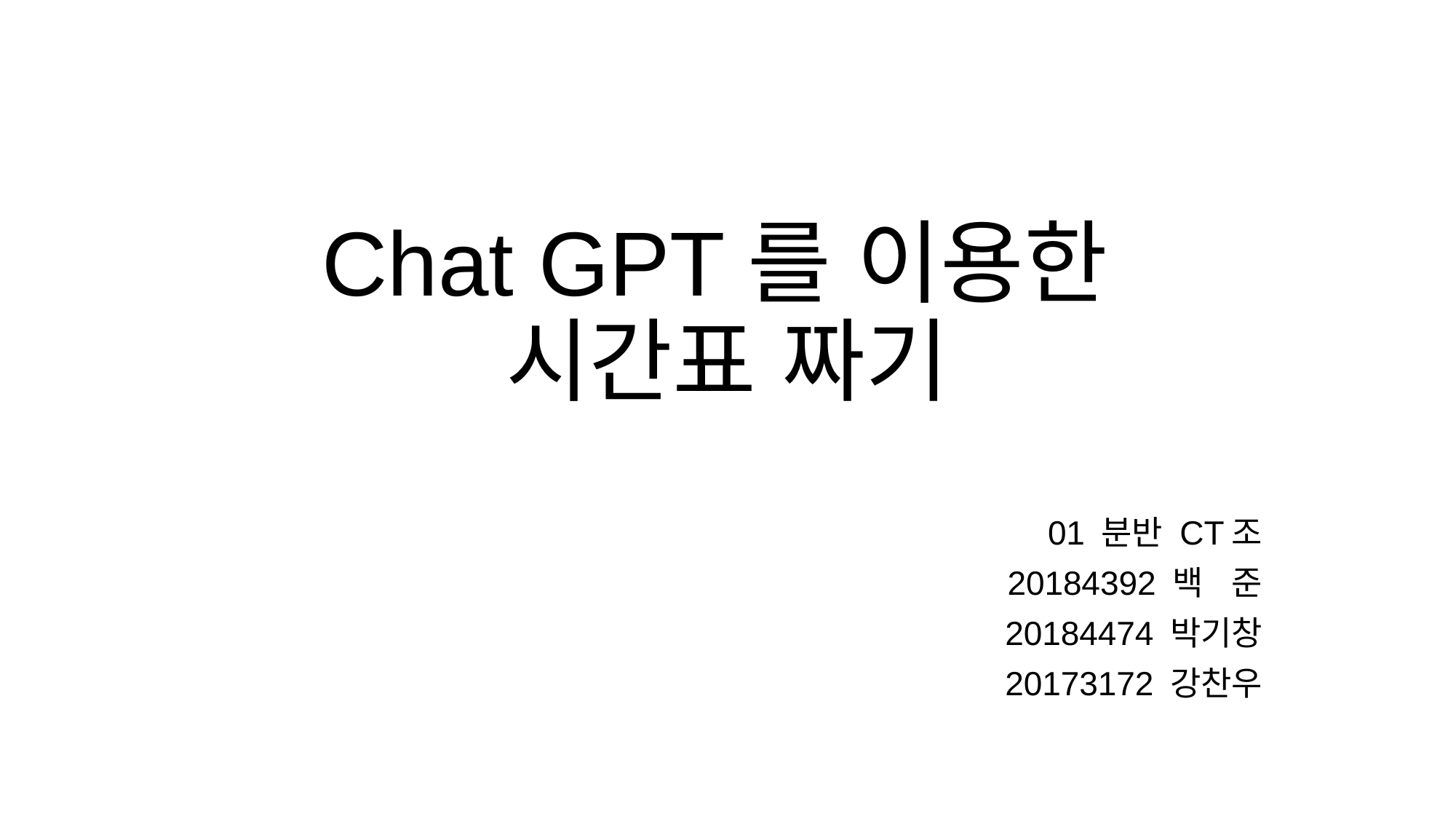

# Chat GPT를 이용한 시간표 짜기
01 분반 CT조
20184392 백   준
20184474 박기창
20173172 강찬우